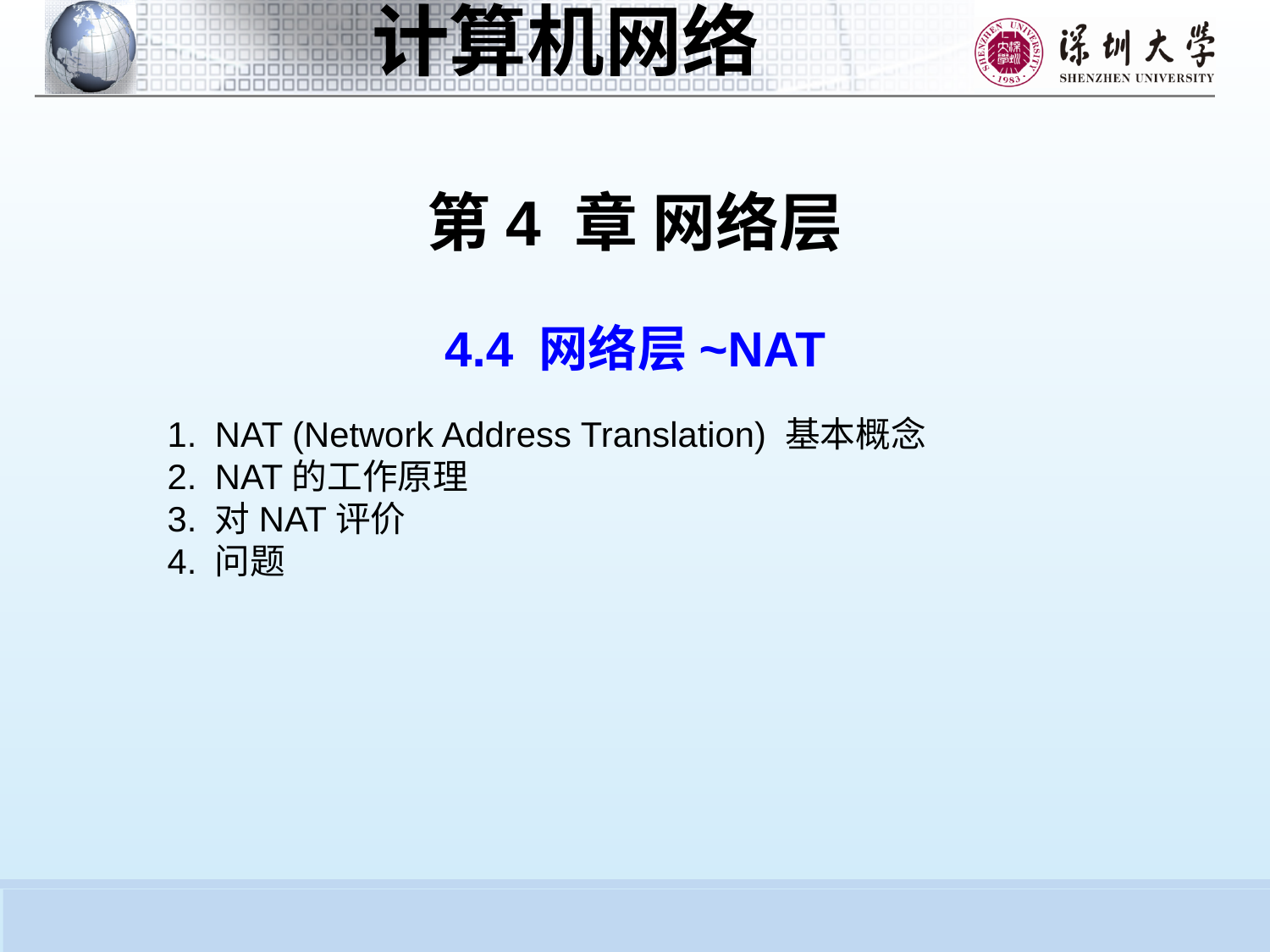

第4 章 网络层

4.4 网络层~NAT
NAT (Network Address Translation) 基本概念
NAT的工作原理
对NAT评价
问题